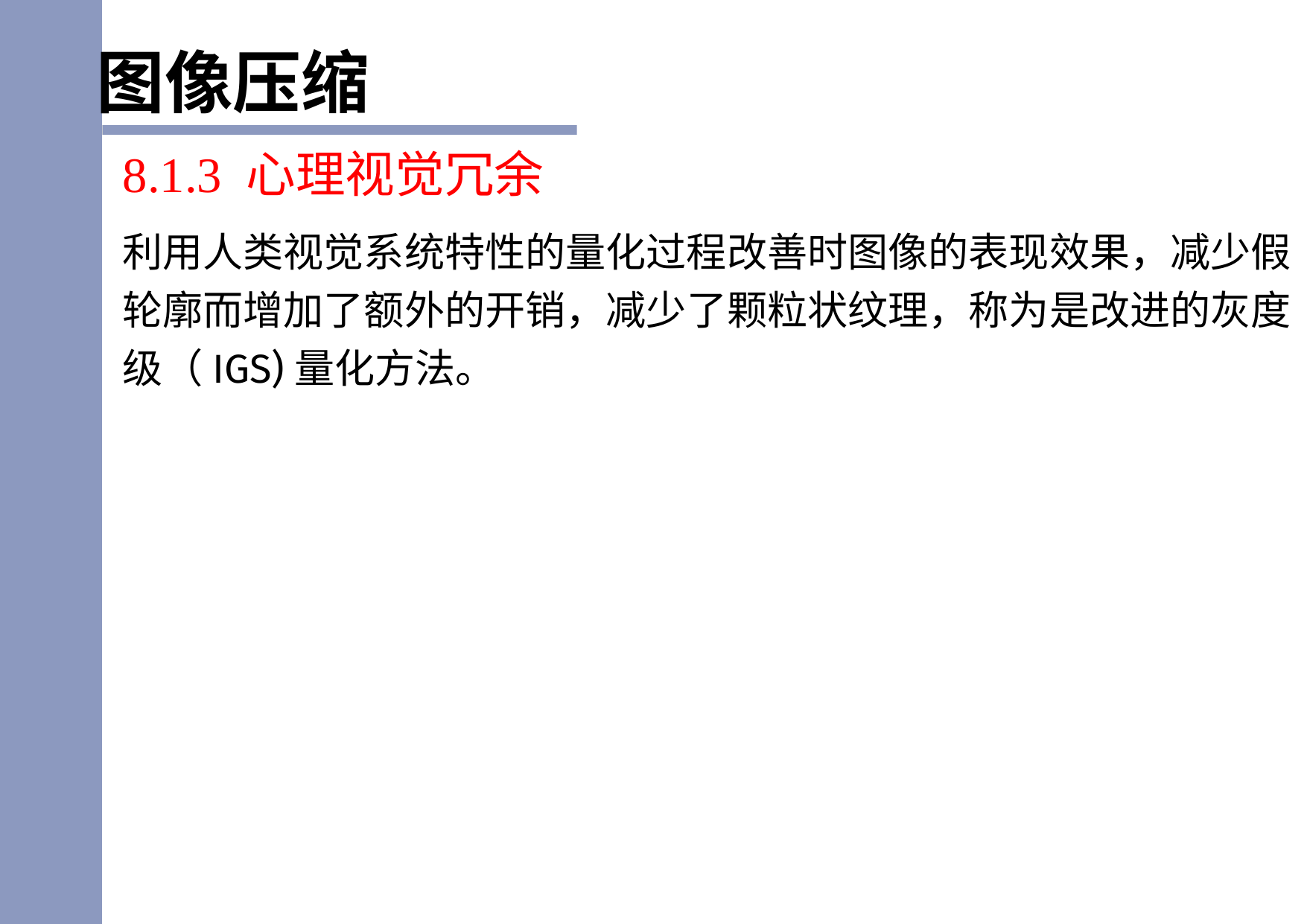

图像压缩

8.1.3 心理视觉冗余
利用人类视觉系统特性的量化过程改善时图像的表现效果，减少假轮廓而增加了额外的开销，减少了颗粒状纹理，称为是改进的灰度级（IGS)量化方法。